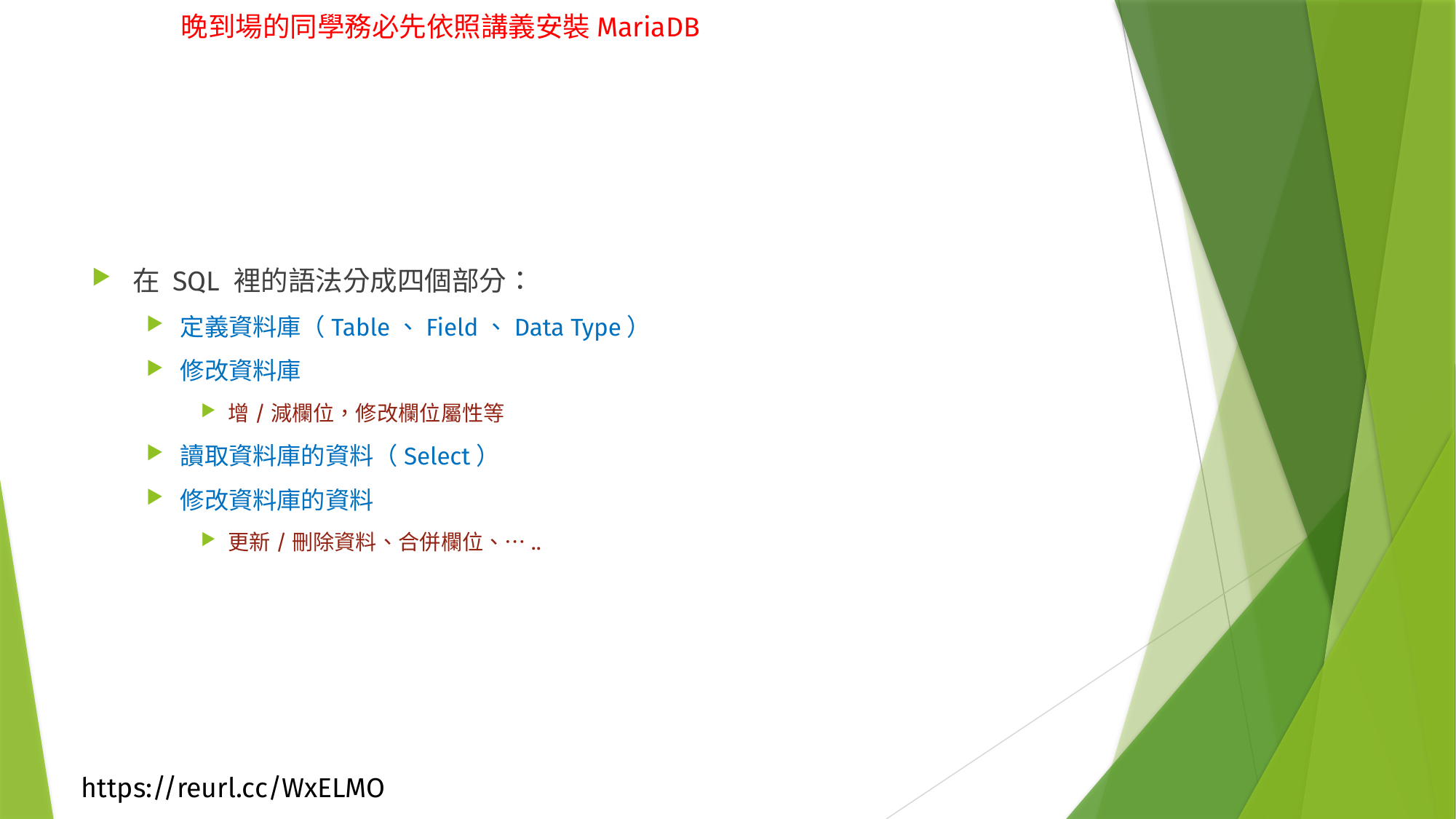

#
在 SQL 裡的語法分成四個部分：
定義資料庫（Table、Field、Data Type）
修改資料庫
增/減欄位，修改欄位屬性等
讀取資料庫的資料（Select）
修改資料庫的資料
更新/刪除資料、合併欄位、…..